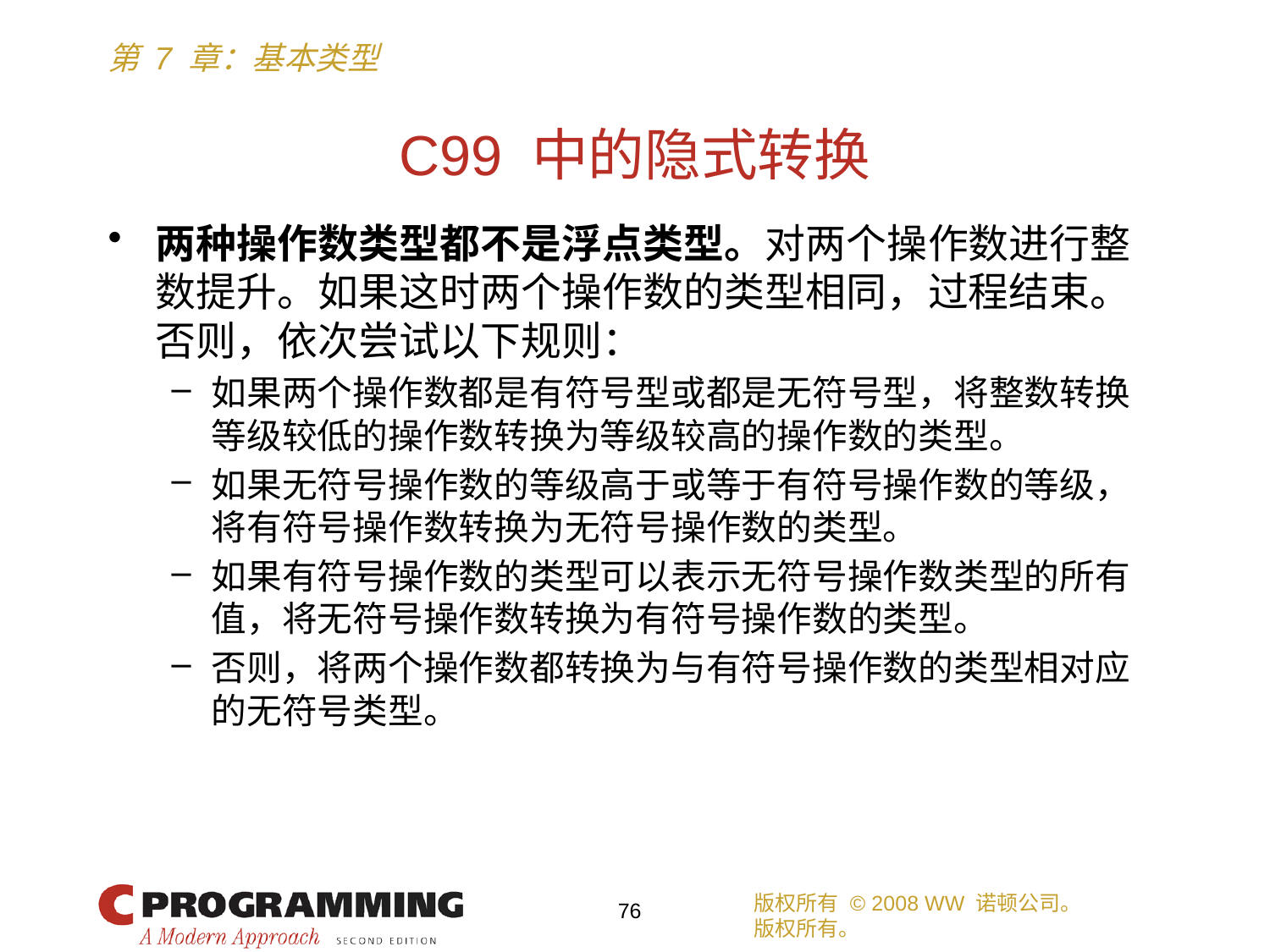

# C99 中的隐式转换
两种操作数类型都不是浮点类型。对两个操作数进行整数提升。如果这时两个操作数的类型相同，过程结束。否则，依次尝试以下规则：
如果两个操作数都是有符号型或都是无符号型，将整数转换等级较低的操作数转换为等级较高的操作数的类型。
如果无符号操作数的等级高于或等于有符号操作数的等级，将有符号操作数转换为无符号操作数的类型。
如果有符号操作数的类型可以表示无符号操作数类型的所有值，将无符号操作数转换为有符号操作数的类型。
否则，将两个操作数都转换为与有符号操作数的类型相对应的无符号类型。
版权所有 © 2008 WW 诺顿公司。
版权所有。
76